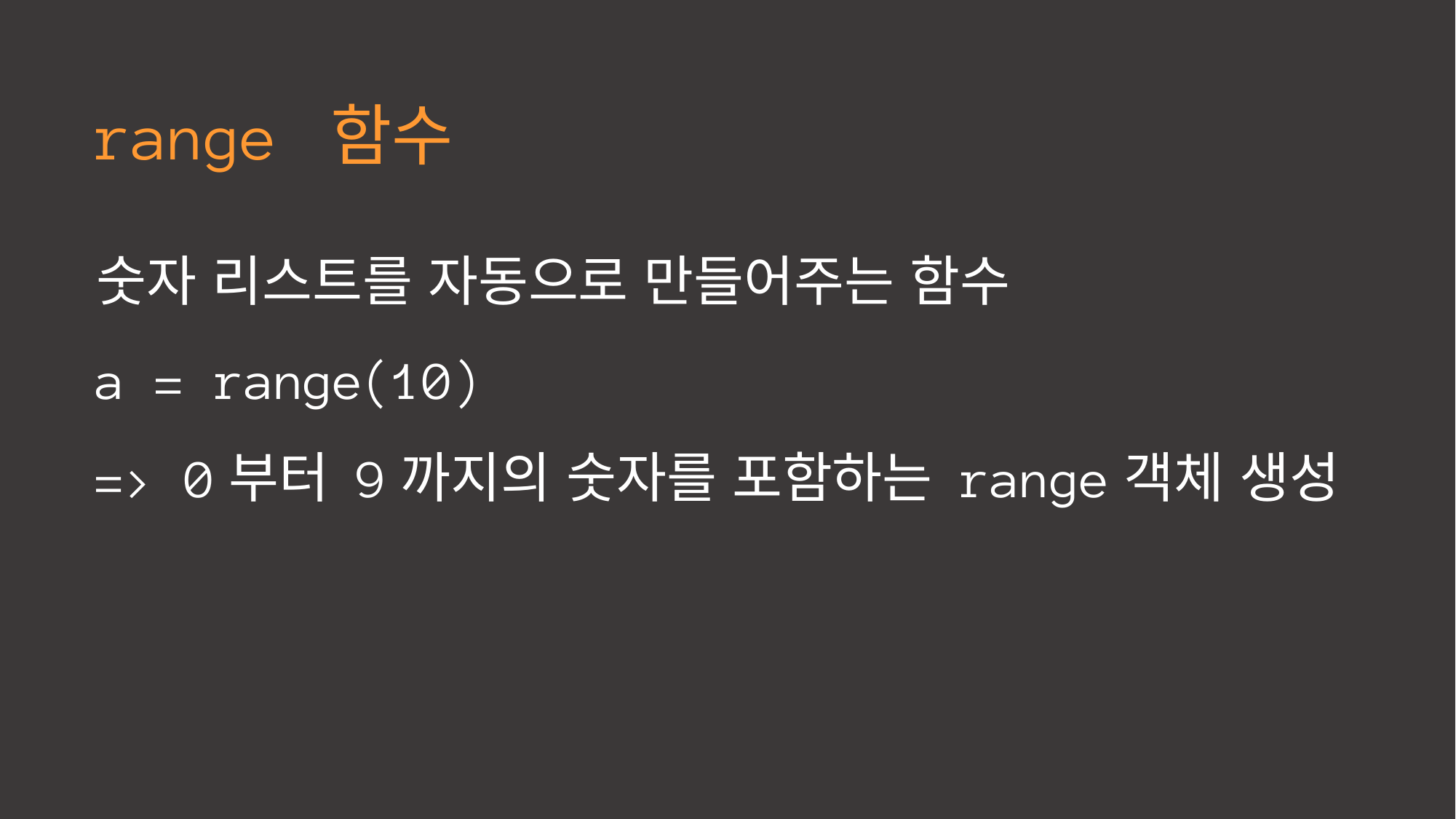

range 함수
숫자 리스트를 자동으로 만들어주는 함수
a = range(10)
=> 0부터 9까지의 숫자를 포함하는 range객체 생성